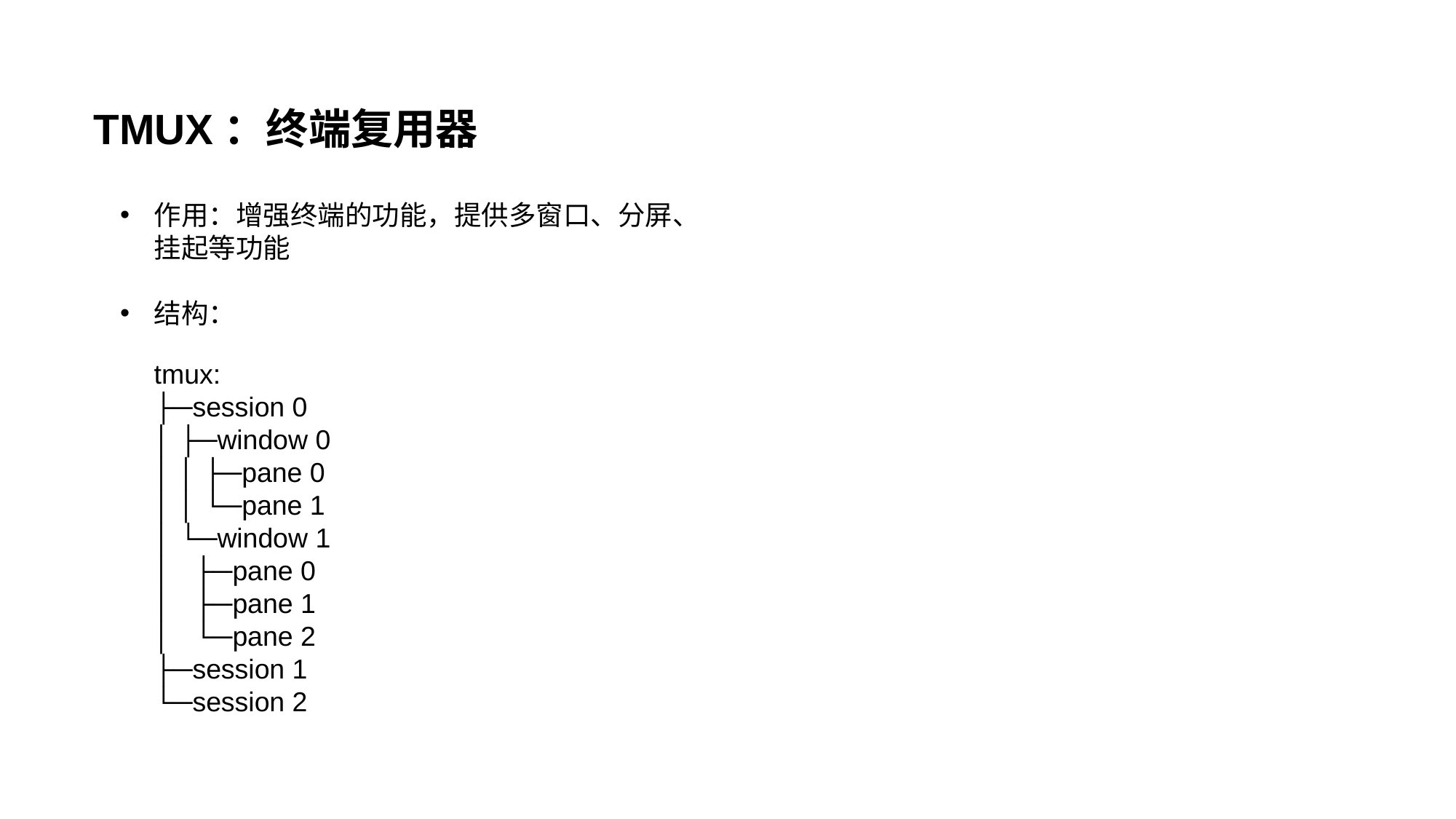

TMUX：终端复用器
作用：增强终端的功能，提供多窗口、分屏、挂起等功能

结构：
tmux:
├─session 0
│ ├─window 0
│ │ ├─pane 0
│ │ └─pane 1
│ └─window 1
│   ├─pane 0
│   ├─pane 1
│   └─pane 2
├─session 1
└─session 2